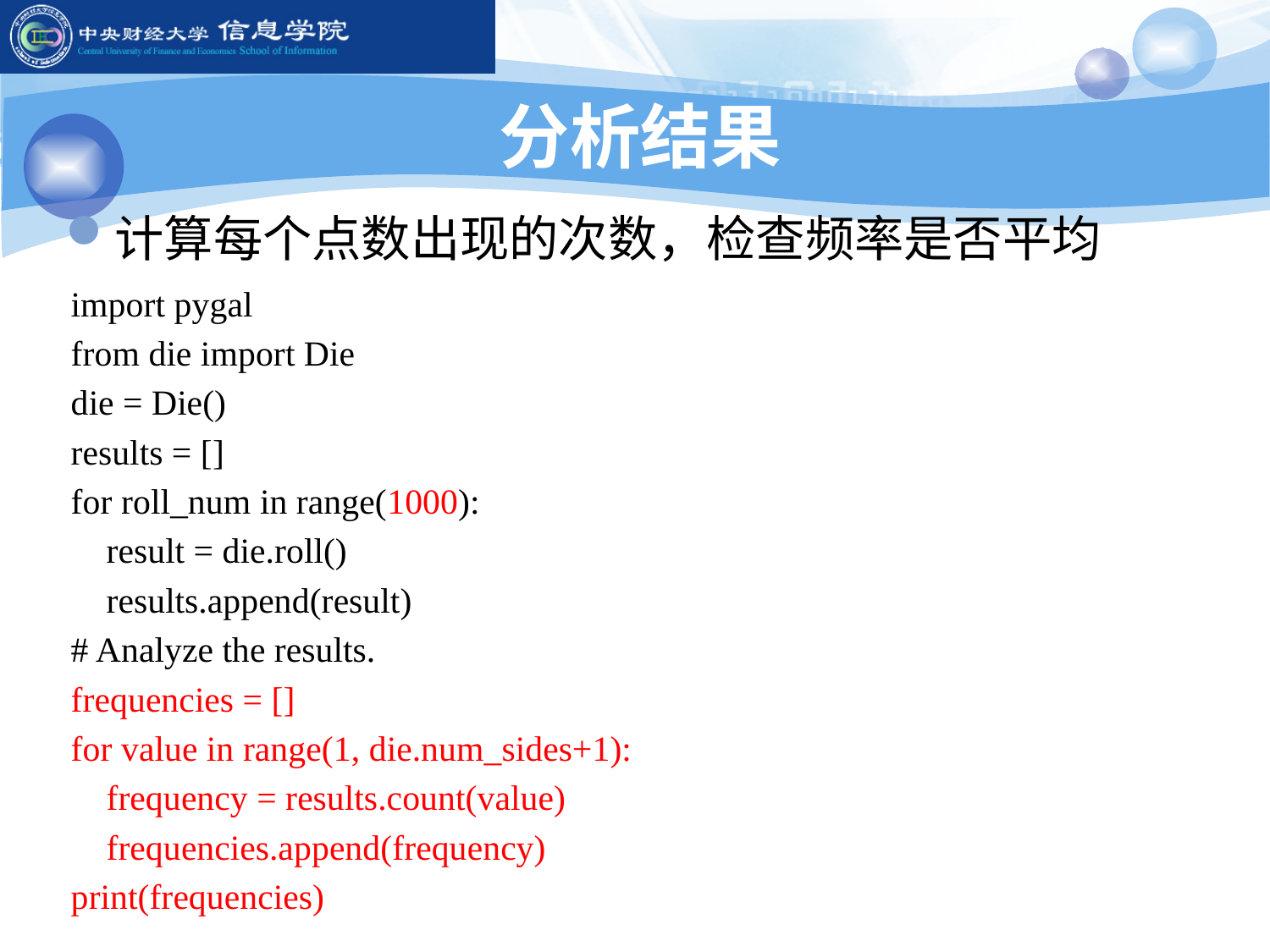

# 分析结果
计算每个点数出现的次数，检查频率是否平均
import pygal
from die import Die
die = Die()
results = []
for roll_num in range(1000):
    result = die.roll()
    results.append(result)
# Analyze the results.
frequencies = []
for value in range(1, die.num_sides+1):
    frequency = results.count(value)
    frequencies.append(frequency)
print(frequencies)